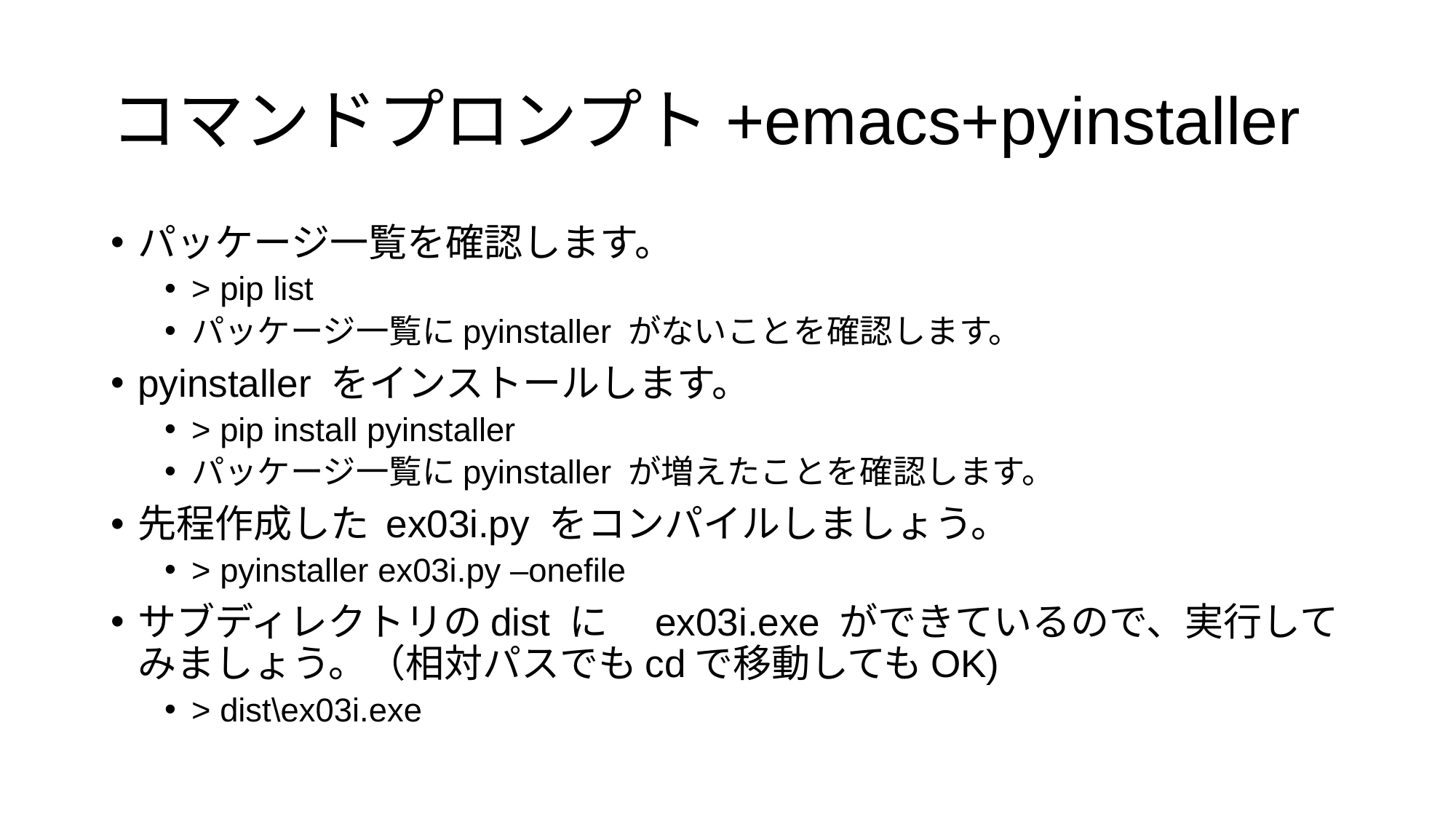

# コマンドプロンプト+emacs+pyinstaller
パッケージ一覧を確認します。
> pip list
パッケージ一覧にpyinstaller がないことを確認します。
pyinstaller をインストールします。
> pip install pyinstaller
パッケージ一覧にpyinstaller が増えたことを確認します。
先程作成した ex03i.py をコンパイルしましょう。
> pyinstaller ex03i.py –onefile
サブディレクトリのdist に　ex03i.exe ができているので、実行してみましょう。（相対パスでもcdで移動してもOK)
> dist\ex03i.exe